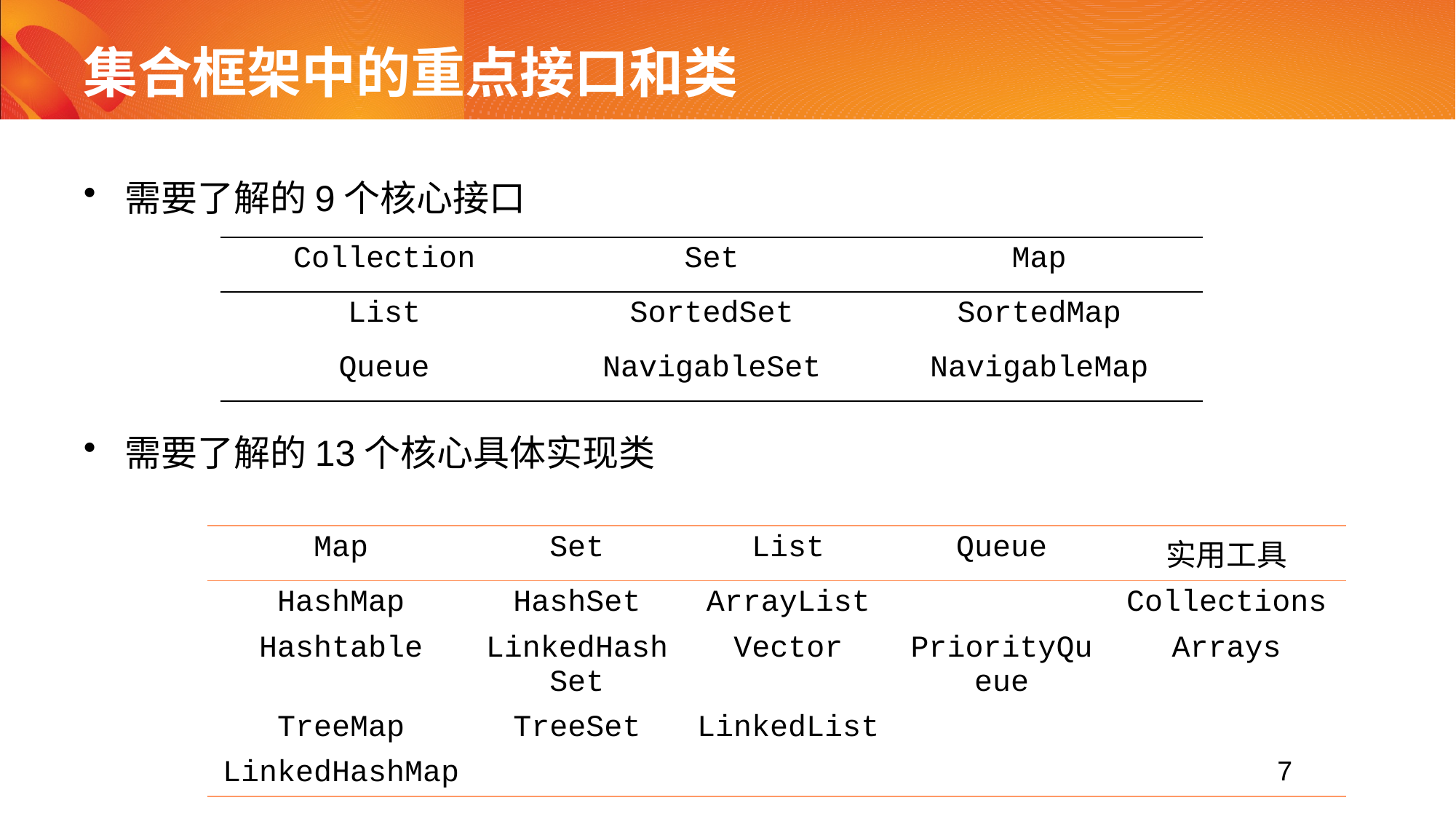

# 集合框架中的重点接口和类
需要了解的9个核心接口

需要了解的13个核心具体实现类
| Collection | Set | Map |
| --- | --- | --- |
| List | SortedSet | SortedMap |
| Queue | NavigableSet | NavigableMap |
| Map | Set | List | Queue | 实用工具 |
| --- | --- | --- | --- | --- |
| HashMap | HashSet | ArrayList |  | Collections |
| Hashtable | LinkedHashSet | Vector | PriorityQueue | Arrays |
| TreeMap | TreeSet | LinkedList |  |  |
| LinkedHashMap |  |  |  |  |